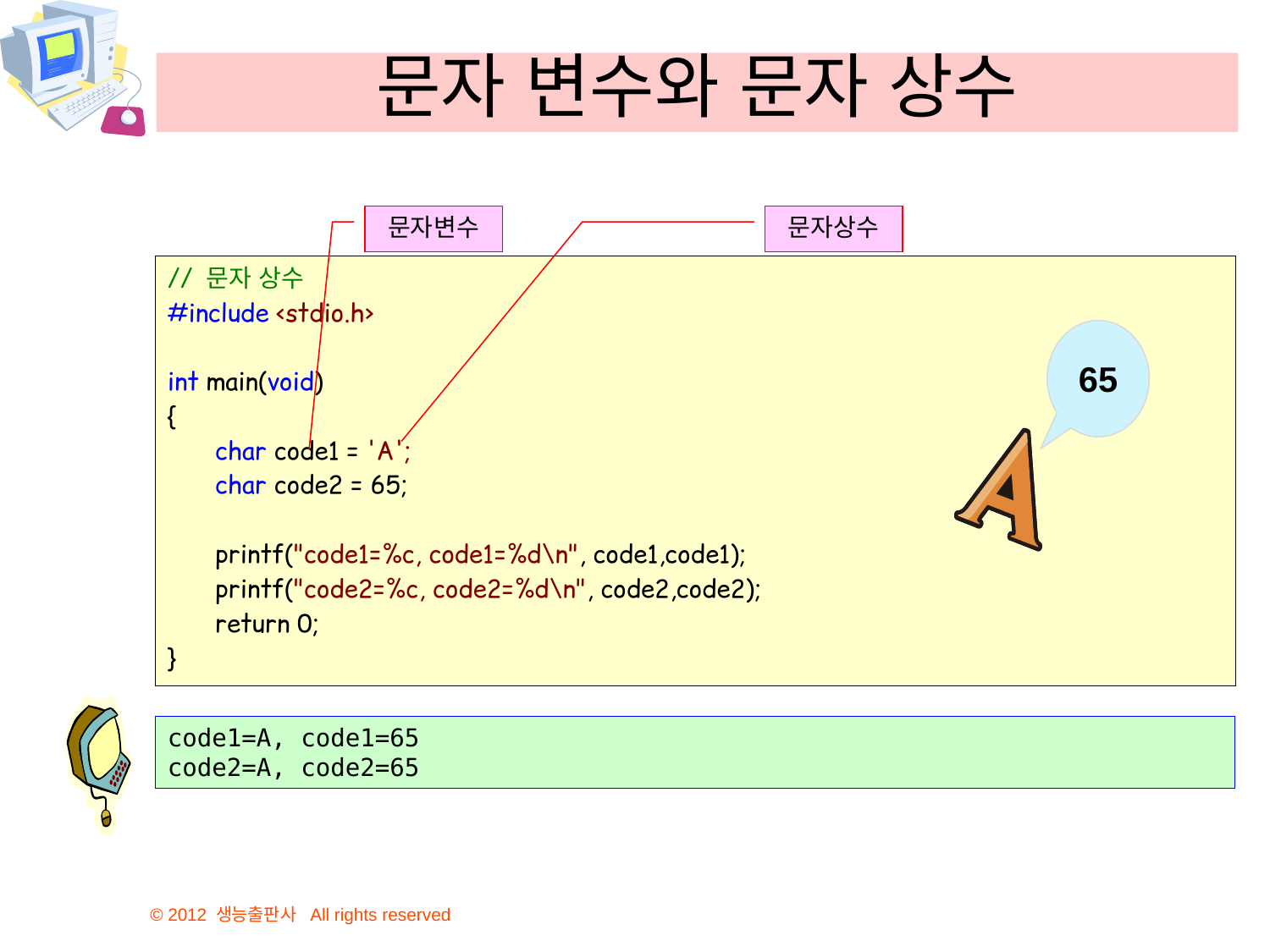

# 문자 변수와 문자 상수
문자변수
문자상수
// 문자 상수
#include <stdio.h>

int main(void)
{
	char code1 = 'A';
	char code2 = 65;

	printf("code1=%c, code1=%d\n", code1,code1);
	printf("code2=%c, code2=%d\n", code2,code2);
	return 0;
}
65

code1=A, code1=65
code2=A, code2=65